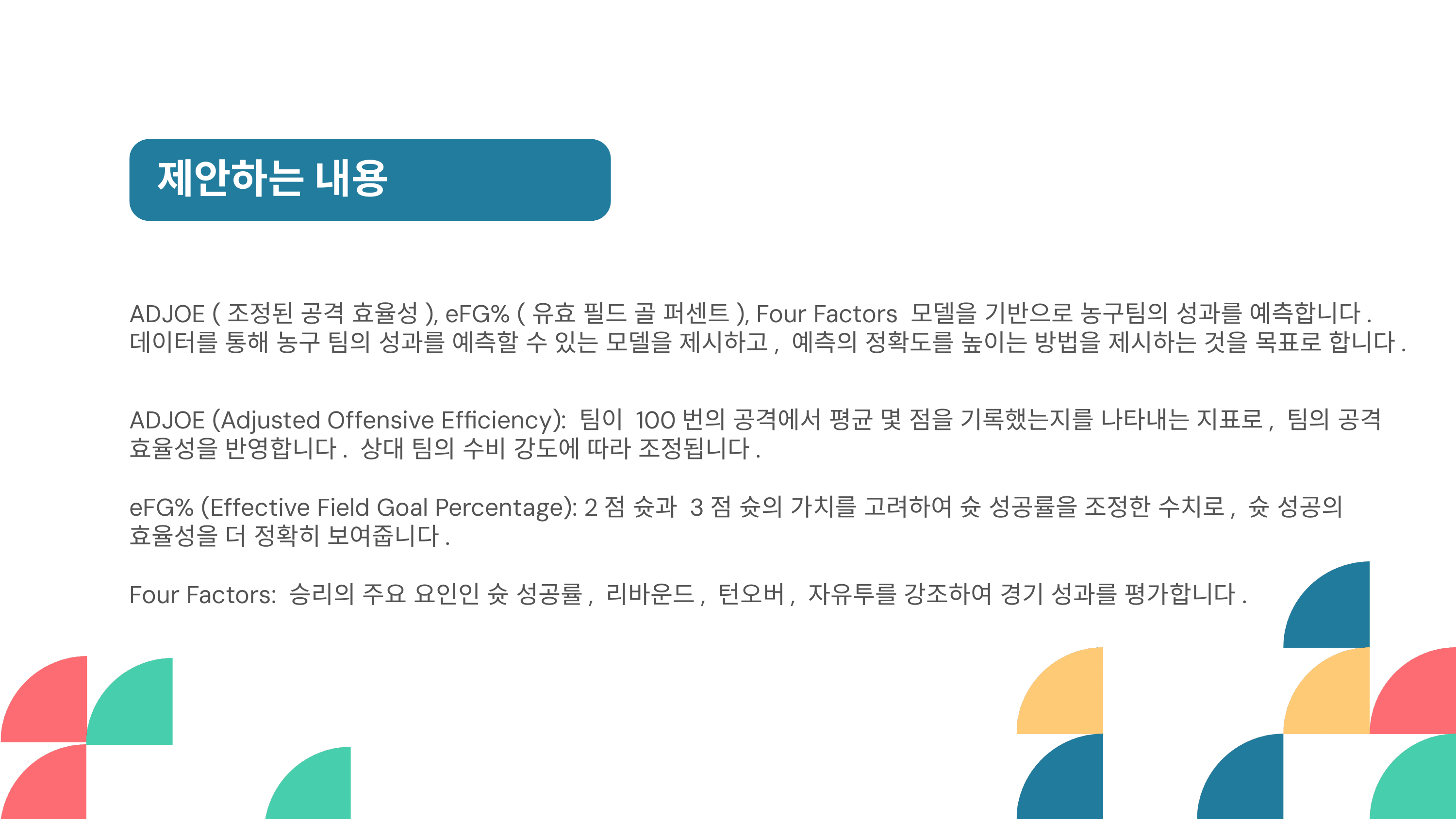

제안하는 내용
ADJOE (조정된 공격 효율성), eFG% (유효 필드 골 퍼센트), Four Factors 모델을 기반으로 농구팀의 성과를 예측합니다.
데이터를 통해 농구 팀의 성과를 예측할 수 있는 모델을 제시하고, 예측의 정확도를 높이는 방법을 제시하는 것을 목표로 합니다.
ADJOE (Adjusted Offensive Efficiency): 팀이 100번의 공격에서 평균 몇 점을 기록했는지를 나타내는 지표로, 팀의 공격 효율성을 반영합니다. 상대 팀의 수비 강도에 따라 조정됩니다.

eFG% (Effective Field Goal Percentage): 2점 슛과 3점 슛의 가치를 고려하여 슛 성공률을 조정한 수치로, 슛 성공의 효율성을 더 정확히 보여줍니다.

Four Factors: 승리의 주요 요인인 슛 성공률, 리바운드, 턴오버, 자유투를 강조하여 경기 성과를 평가합니다.